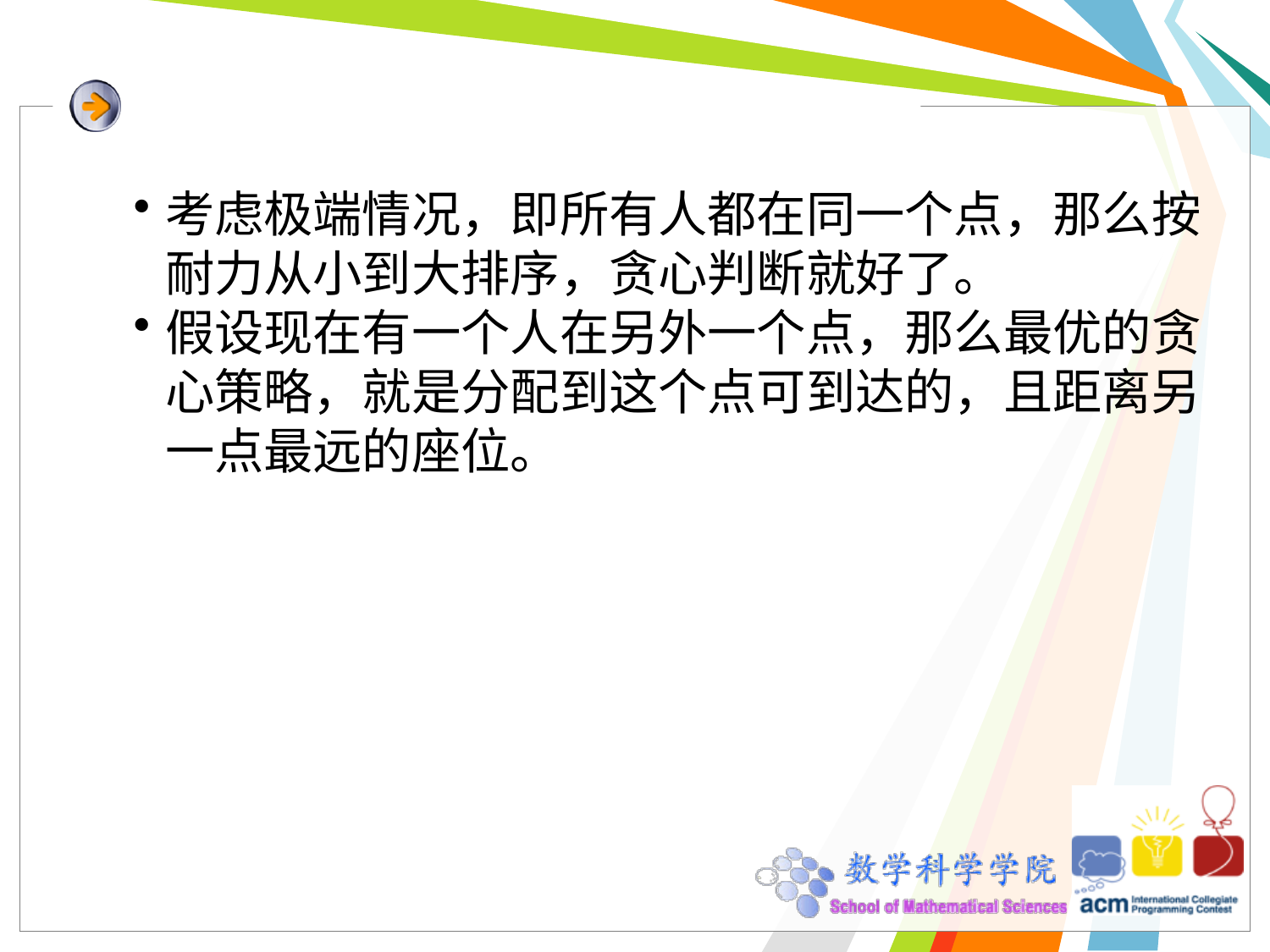

18

考虑极端情况，即所有人都在同一个点，那么按耐力从小到大排序，贪心判断就好了。
假设现在有一个人在另外一个点，那么最优的贪心策略，就是分配到这个点可到达的，且距离另一点最远的座位。